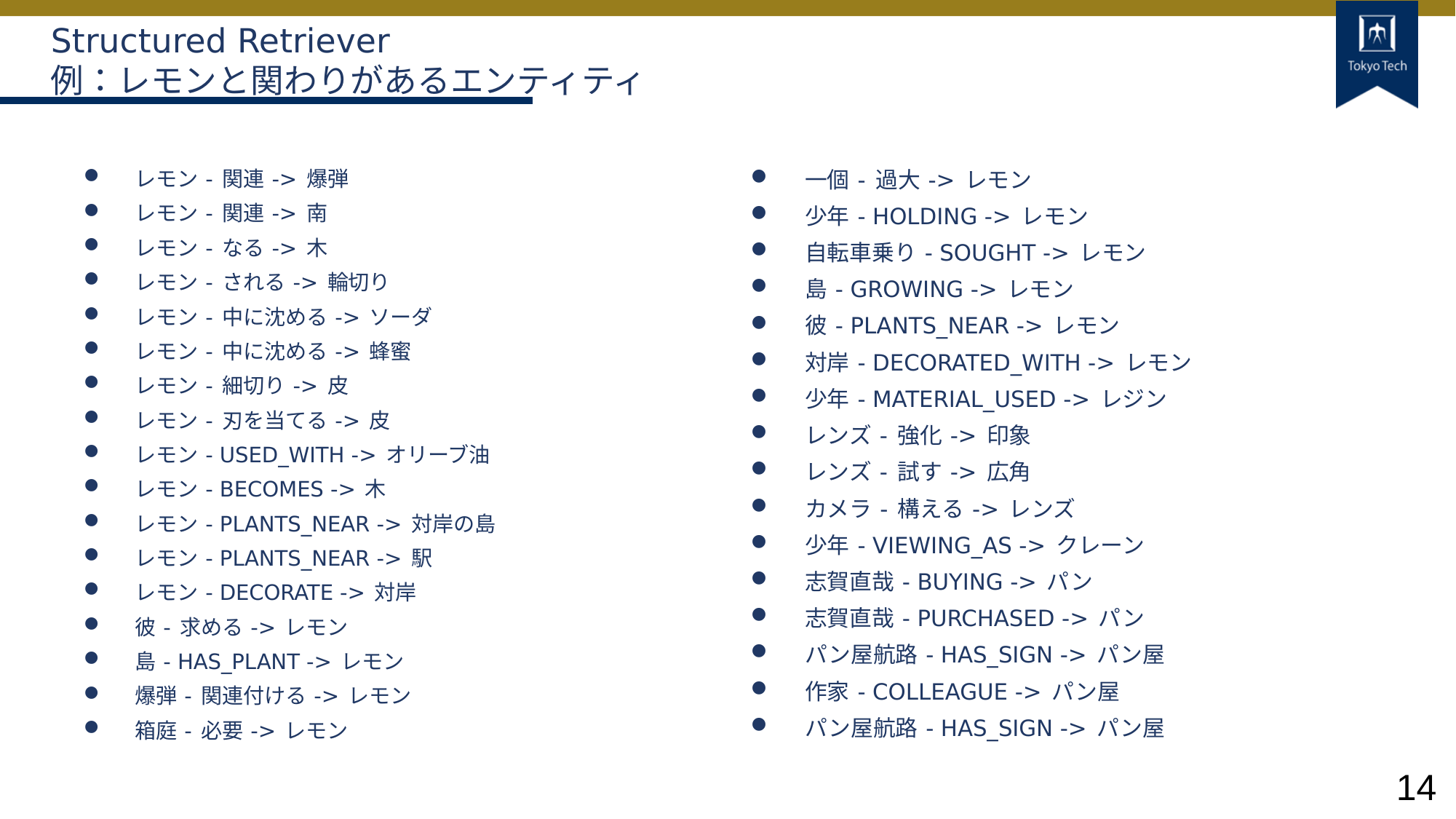

# Structured Retriever 例：レモンと関わりがあるエンティティ
レモン - 関連 -> 爆弾
レモン - 関連 -> 南
レモン - なる -> 木
レモン - される -> 輪切り
レモン - 中に沈める -> ソーダ
レモン - 中に沈める -> 蜂蜜
レモン - 細切り -> 皮
レモン - 刃を当てる -> 皮
レモン - USED_WITH -> オリーブ油
レモン - BECOMES -> 木
レモン - PLANTS_NEAR -> 対岸の島
レモン - PLANTS_NEAR -> 駅
レモン - DECORATE -> 対岸
彼 - 求める -> レモン
島 - HAS_PLANT -> レモン
爆弾 - 関連付ける -> レモン
箱庭 - 必要 -> レモン
一個 - 過大 -> レモン
少年 - HOLDING -> レモン
自転車乗り - SOUGHT -> レモン
島 - GROWING -> レモン
彼 - PLANTS_NEAR -> レモン
対岸 - DECORATED_WITH -> レモン
少年 - MATERIAL_USED -> レジン
レンズ - 強化 -> 印象
レンズ - 試す -> 広角
カメラ - 構える -> レンズ
少年 - VIEWING_AS -> クレーン
志賀直哉 - BUYING -> パン
志賀直哉 - PURCHASED -> パン
パン屋航路 - HAS_SIGN -> パン屋
作家 - COLLEAGUE -> パン屋
パン屋航路 - HAS_SIGN -> パン屋